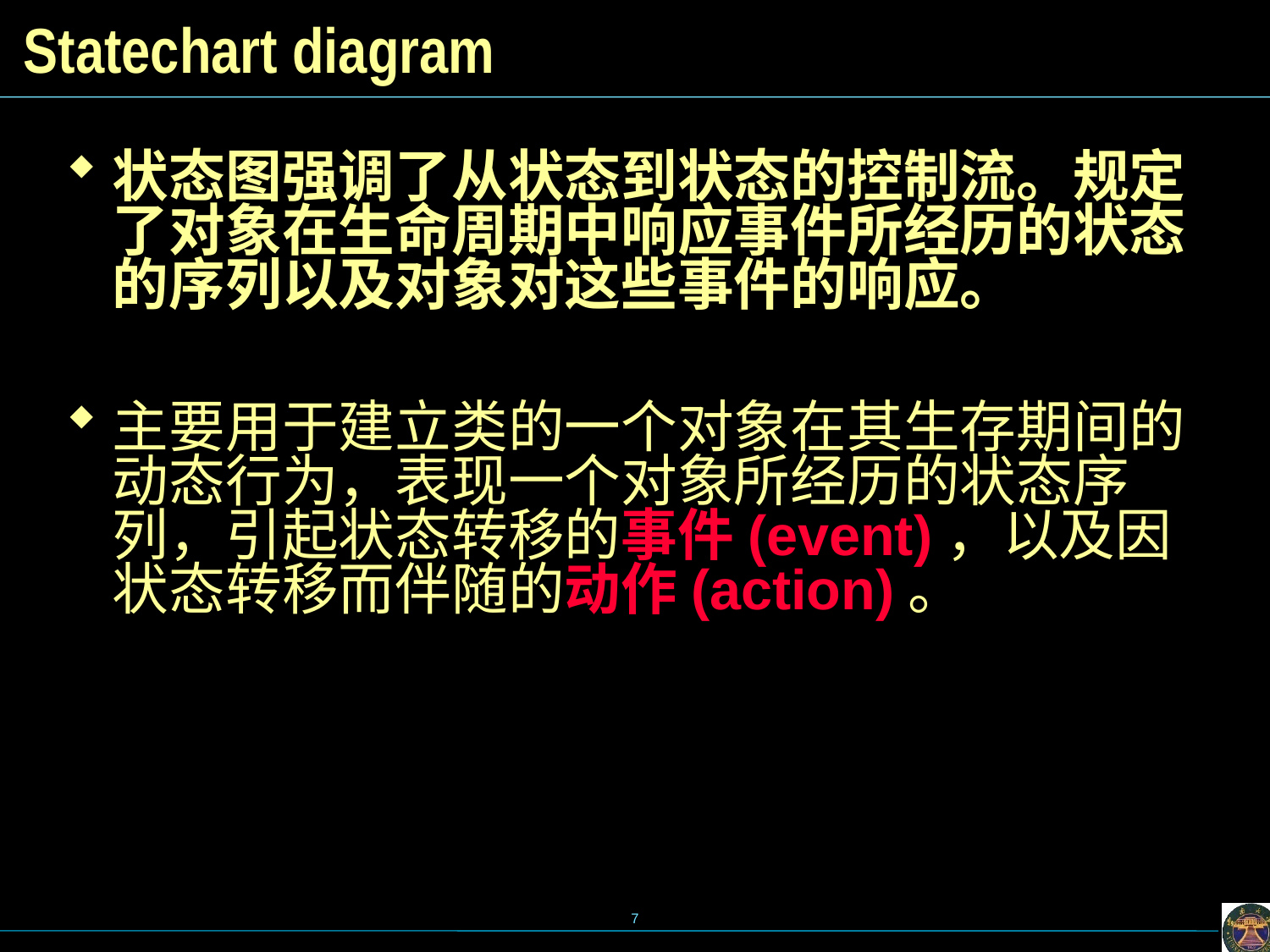

# Statechart diagram
状态图强调了从状态到状态的控制流。规定了对象在生命周期中响应事件所经历的状态的序列以及对象对这些事件的响应。

主要用于建立类的一个对象在其生存期间的动态行为，表现一个对象所经历的状态序列，引起状态转移的事件(event)，以及因状态转移而伴随的动作(action)。